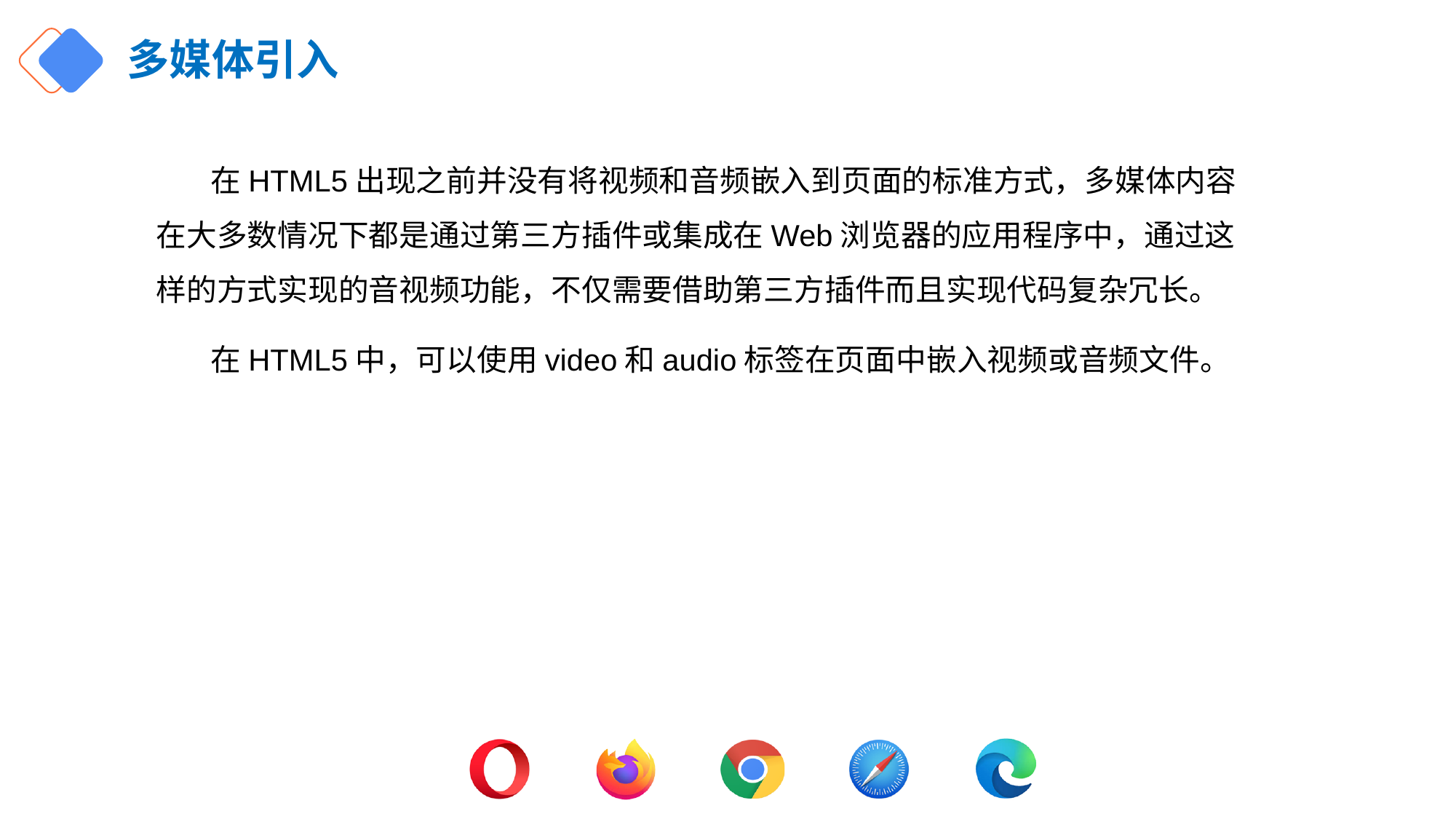

# 多媒体引入
在HTML5出现之前并没有将视频和音频嵌入到页面的标准方式，多媒体内容在大多数情况下都是通过第三方插件或集成在Web浏览器的应用程序中，通过这样的方式实现的音视频功能，不仅需要借助第三方插件而且实现代码复杂冗长。
在HTML5中，可以使用video和audio标签在页面中嵌入视频或音频文件。